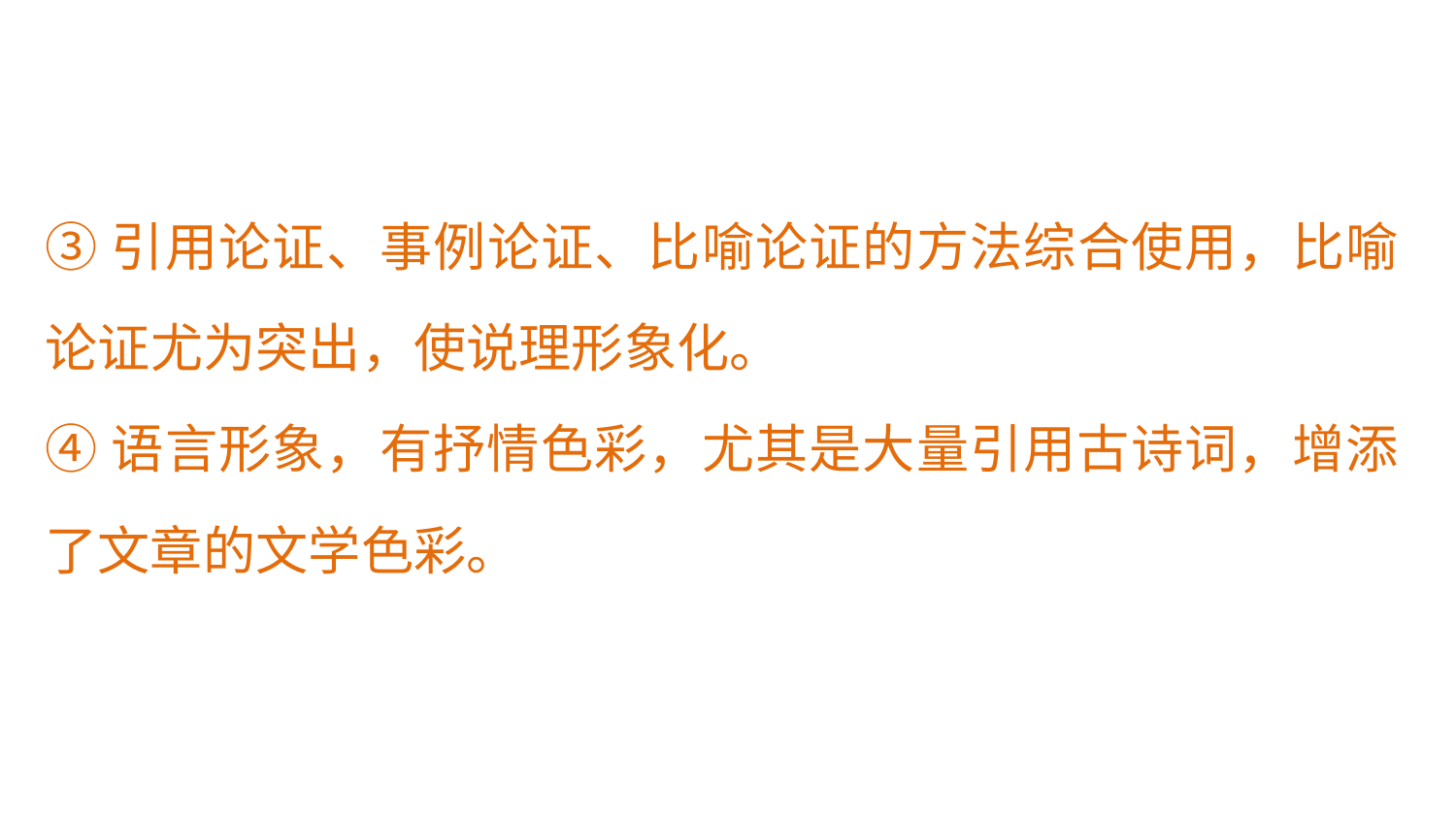

③引用论证、事例论证、比喻论证的方法综合使用，比喻论证尤为突出，使说理形象化。
④语言形象，有抒情色彩，尤其是大量引用古诗词，增添了文章的文学色彩。